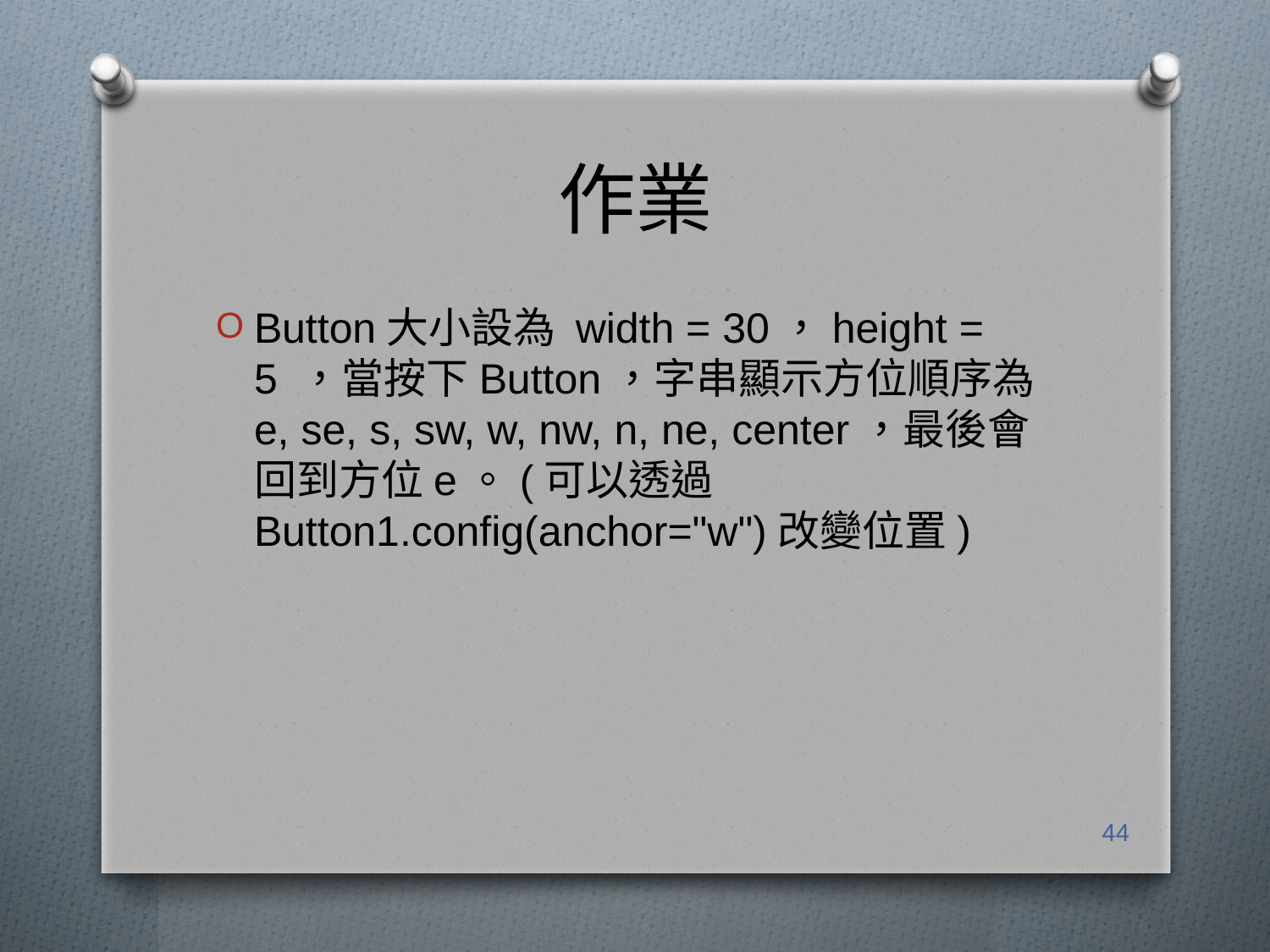

# 作業
Button大小設為 width = 30，height = 5 ，當按下Button，字串顯示方位順序為e, se, s, sw, w, nw, n, ne, center，最後會回到方位e。(可以透過 Button1.config(anchor="w")改變位置)
44